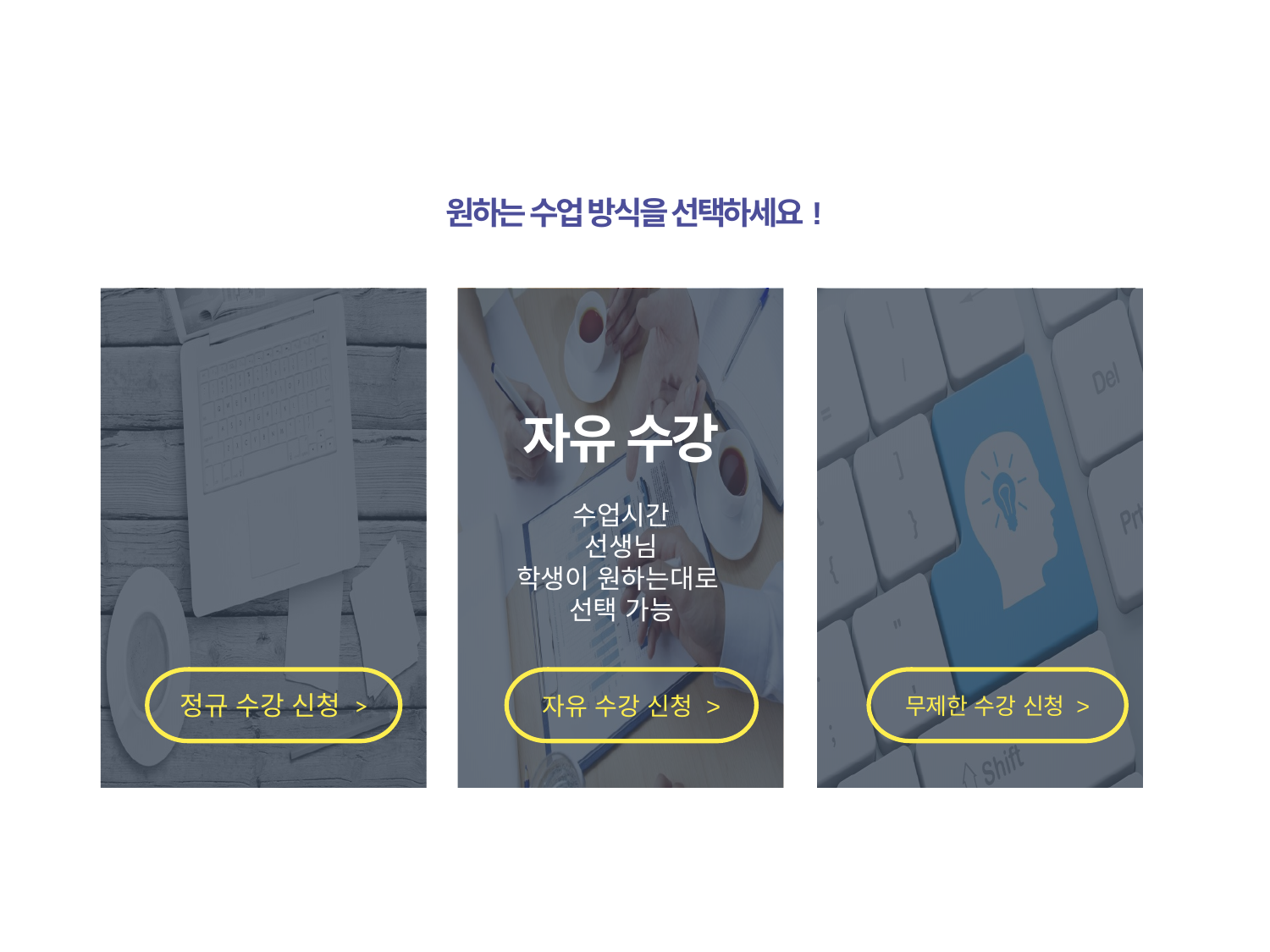

원하는 수업 방식을 선택하세요!

자유 수강
수업시간
선생님
학생이 원하는대로
선택 가능
무제한 수강 신청 >
정규 수강 신청 >
자유 수강 신청 >